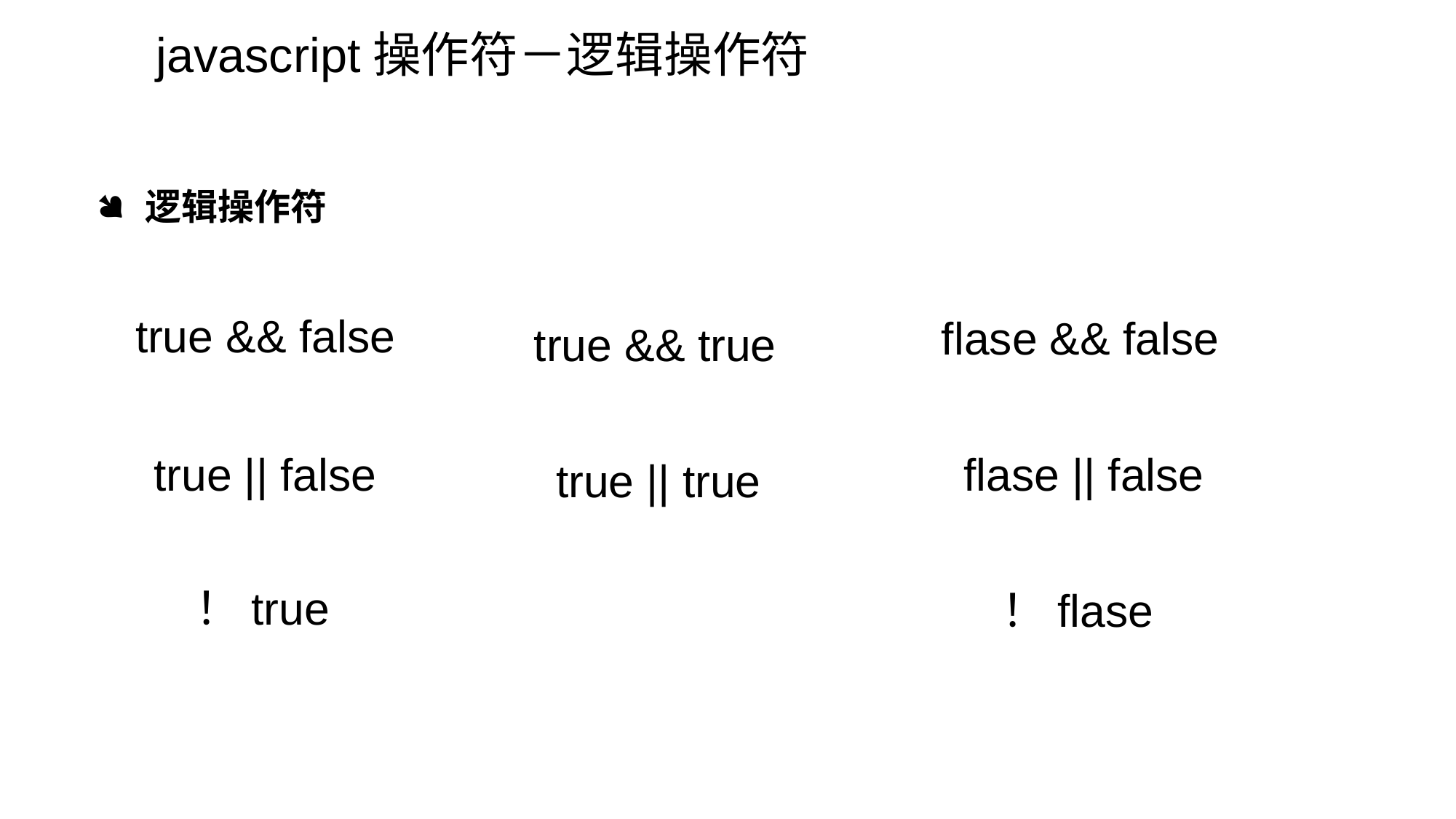

javascript操作符－逻辑操作符
 逻辑操作符
true && false
flase && false
true && true
flase || false
true || false
true || true
！true
！flase